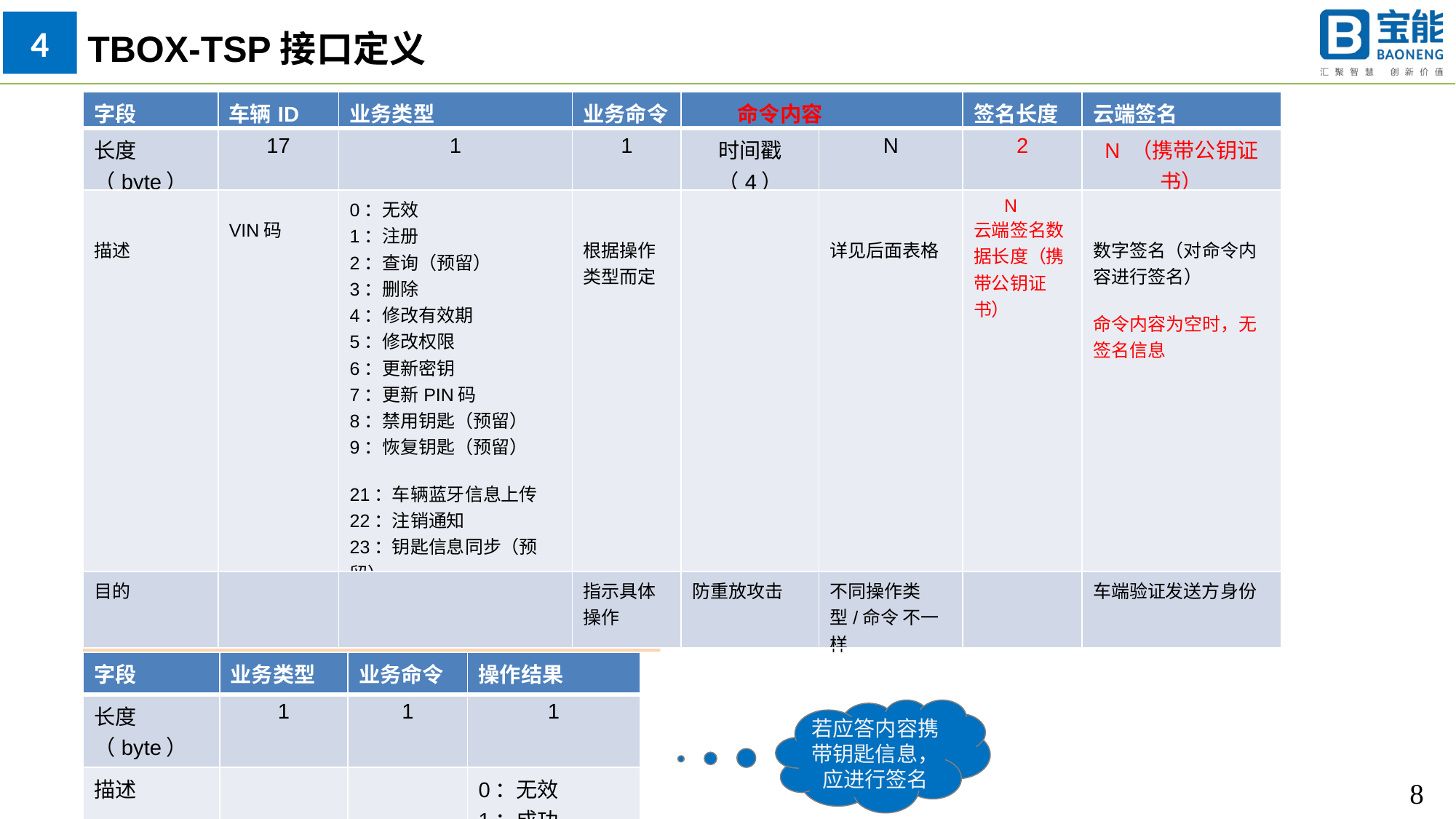

4
TBOX-TSP接口定义
| 字段 | 车辆ID | 业务类型 | 业务命令 | 命令内容 |  | 签名长度 | 云端签名 |
| --- | --- | --- | --- | --- | --- | --- | --- |
| 长度（byte） | 17 | 1 | 1 | 时间戳（4） | N | 2 | N （携带公钥证书） |
| 描述 | VIN码 | 0：无效 1：注册 2：查询（预留） 3：删除 4：修改有效期 5：修改权限 6：更新密钥 7：更新PIN码 8：禁用钥匙（预留） 9：恢复钥匙（预留） 21：车辆蓝牙信息上传 22：注销通知 23：钥匙信息同步（预留） 24：访问日志上传 25：PIN码请求 | 根据操作类型而定 |  | 详见后面表格 | N 云端签名数据长度（携带公钥证书） | 数字签名（对命令内容进行签名） 命令内容为空时，无签名信息 |
| 目的 |  |  | 指示具体操作 | 防重放攻击 | 不同操作类型/命令 不一样 |  | 车端验证发送方身份 |
应答：   命令内容携带操作结果 （见具体业务应答描述）
| 字段 | 业务类型 | 业务命令 | 操作结果 |
| --- | --- | --- | --- |
| 长度（byte） | 1 | 1 | 1 |
| 描述 |  |  | 0：无效 1：成功 2-n：失败原因 |
若应答内容携带钥匙信息，应进行签名